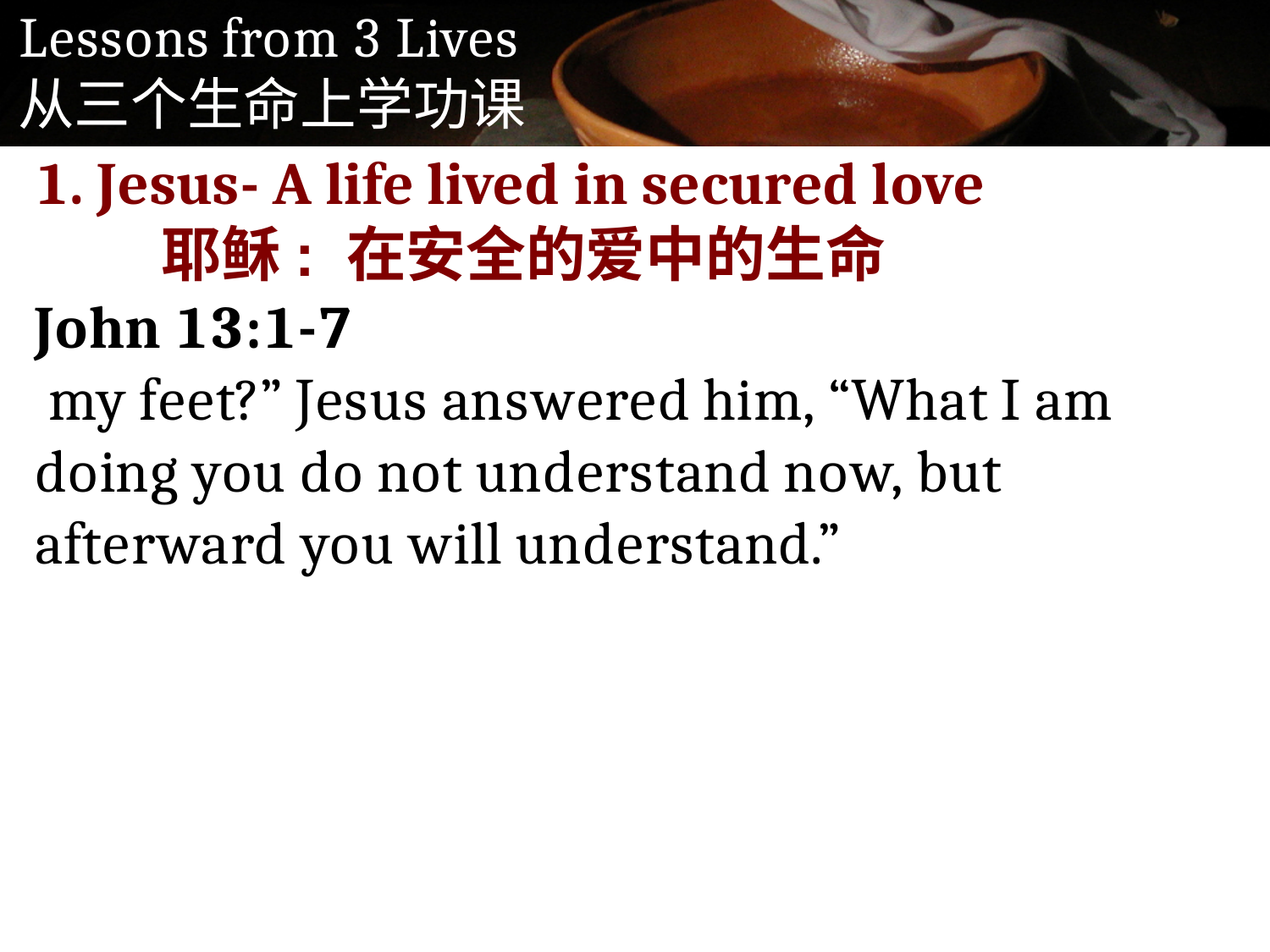

1. Jesus- A life lived in secured love
	耶稣: 在安全的爱中的生命
John 13:1-7
 my feet?” Jesus answered him, “What I am doing you do not understand now, but afterward you will understand.”